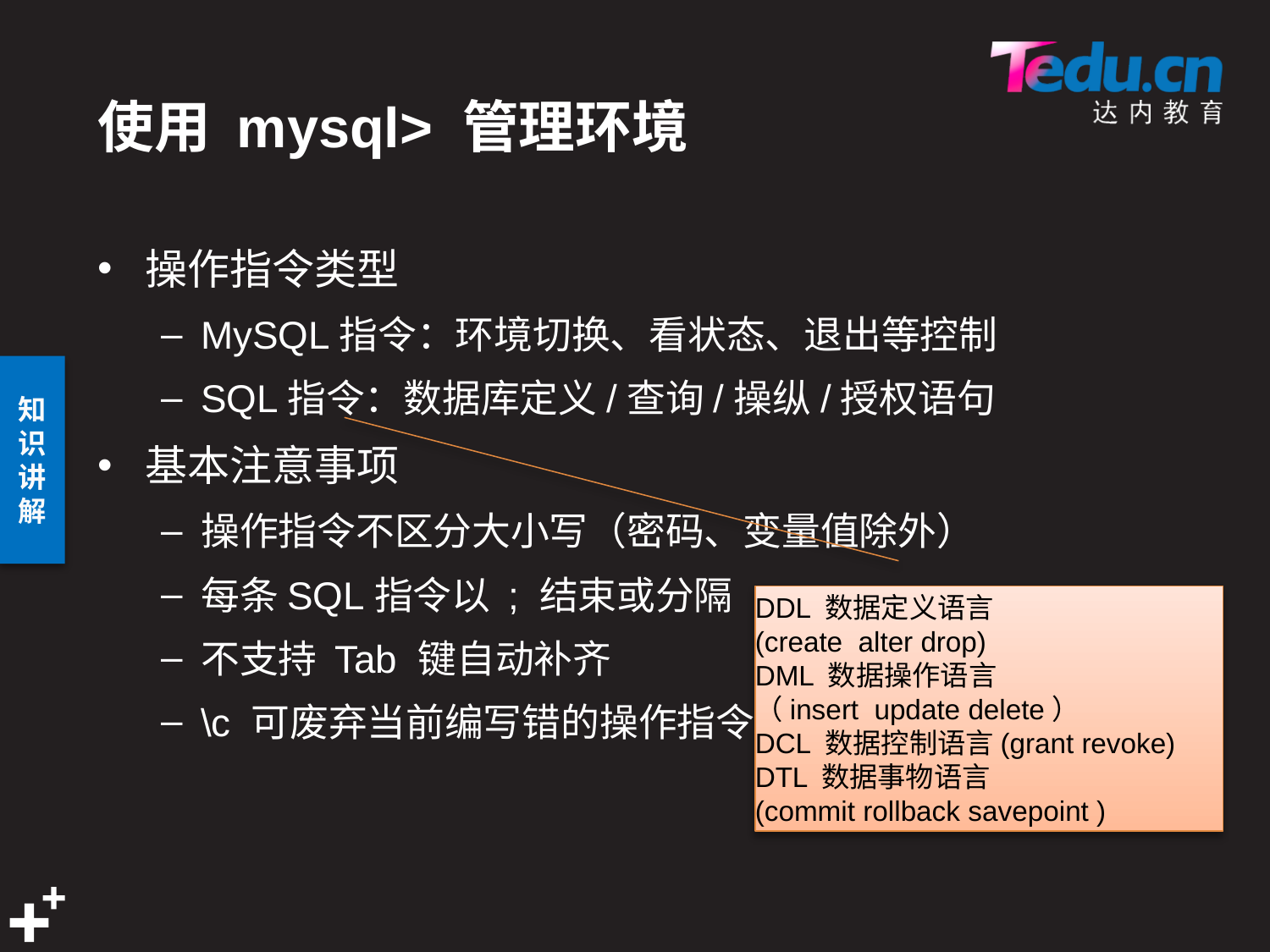

# 使用 mysql> 管理环境
操作指令类型
MySQL指令：环境切换、看状态、退出等控制
SQL指令：数据库定义/查询/操纵/授权语句
基本注意事项
操作指令不区分大小写（密码、变量值除外）
每条SQL指令以 ; 结束或分隔
不支持 Tab 键自动补齐
\c 可废弃当前编写错的操作指令
DDL 数据定义语言
(create  alter drop)
DML 数据操作语言
（insert  update delete）
DCL 数据控制语言(grant revoke)
DTL 数据事物语言
(commit rollback savepoint )